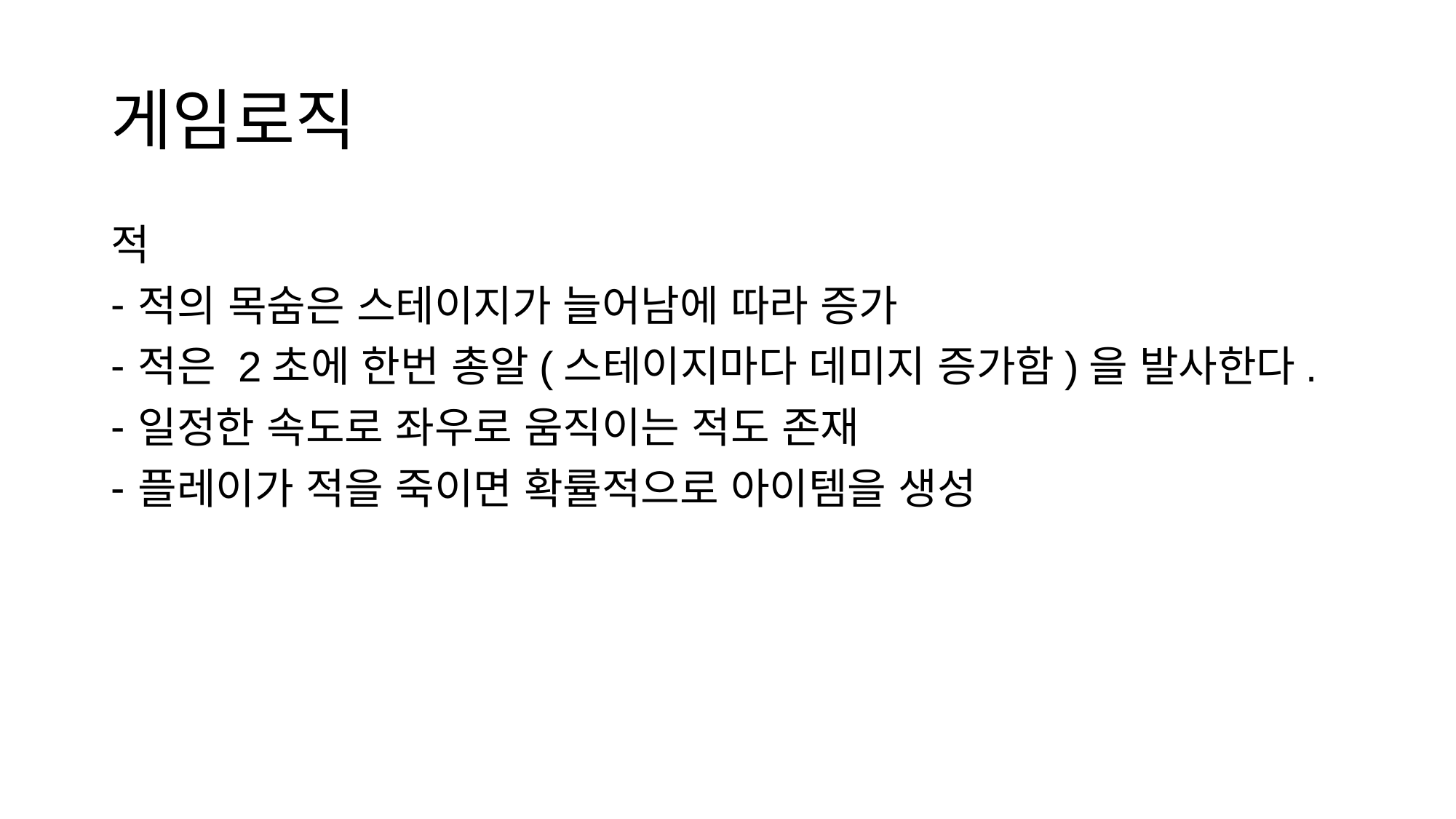

# 게임로직
적
적의 목숨은 스테이지가 늘어남에 따라 증가
적은 2초에 한번 총알(스테이지마다 데미지 증가함)을 발사한다.
일정한 속도로 좌우로 움직이는 적도 존재
플레이가 적을 죽이면 확률적으로 아이템을 생성